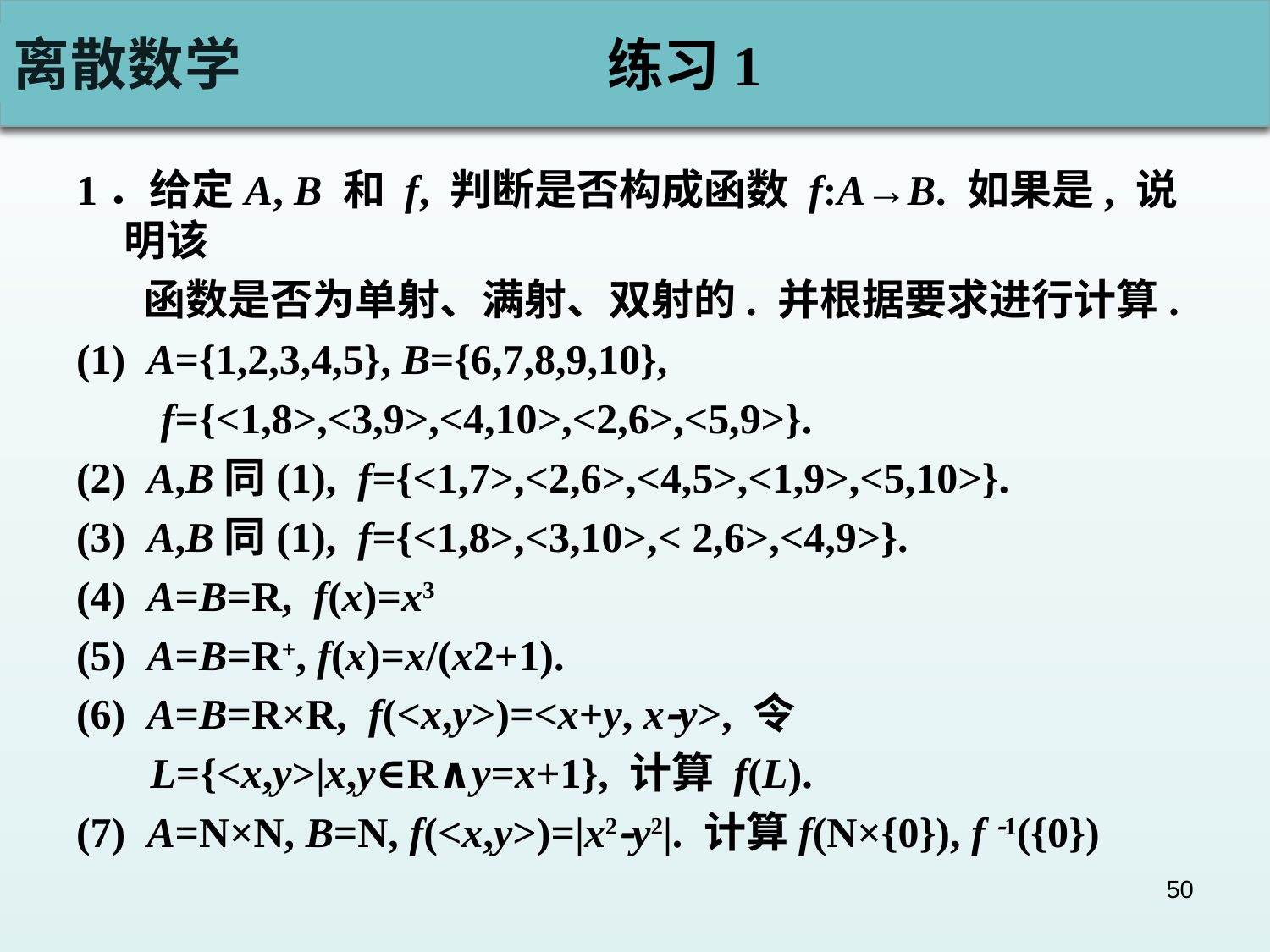

# 练习1
1．给定A, B 和 f, 判断是否构成函数 f:A→B. 如果是, 说明该
      函数是否为单射、满射、双射的. 并根据要求进行计算.
(1)  A={1,2,3,4,5}, B={6,7,8,9,10},
        f={<1,8>,<3,9>,<4,10>,<2,6>,<5,9>}.
(2)  A,B同(1),  f={<1,7>,<2,6>,<4,5>,<1,9>,<5,10>}.
(3)  A,B同(1),  f={<1,8>,<3,10>,< 2,6>,<4,9>}.
(4)  A=B=R,  f(x)=x3
(5)  A=B=R+, f(x)=x/(x2+1).
(6)  A=B=R×R,  f(<x,y>)=<x+y, x−y>, 令
       L={<x,y>|x,y∈R∧y=x+1}, 计算 f(L).
(7)  A=N×N, B=N, f(<x,y>)=|x2−y2|. 计算f(N×{0}), f −1({0})
50